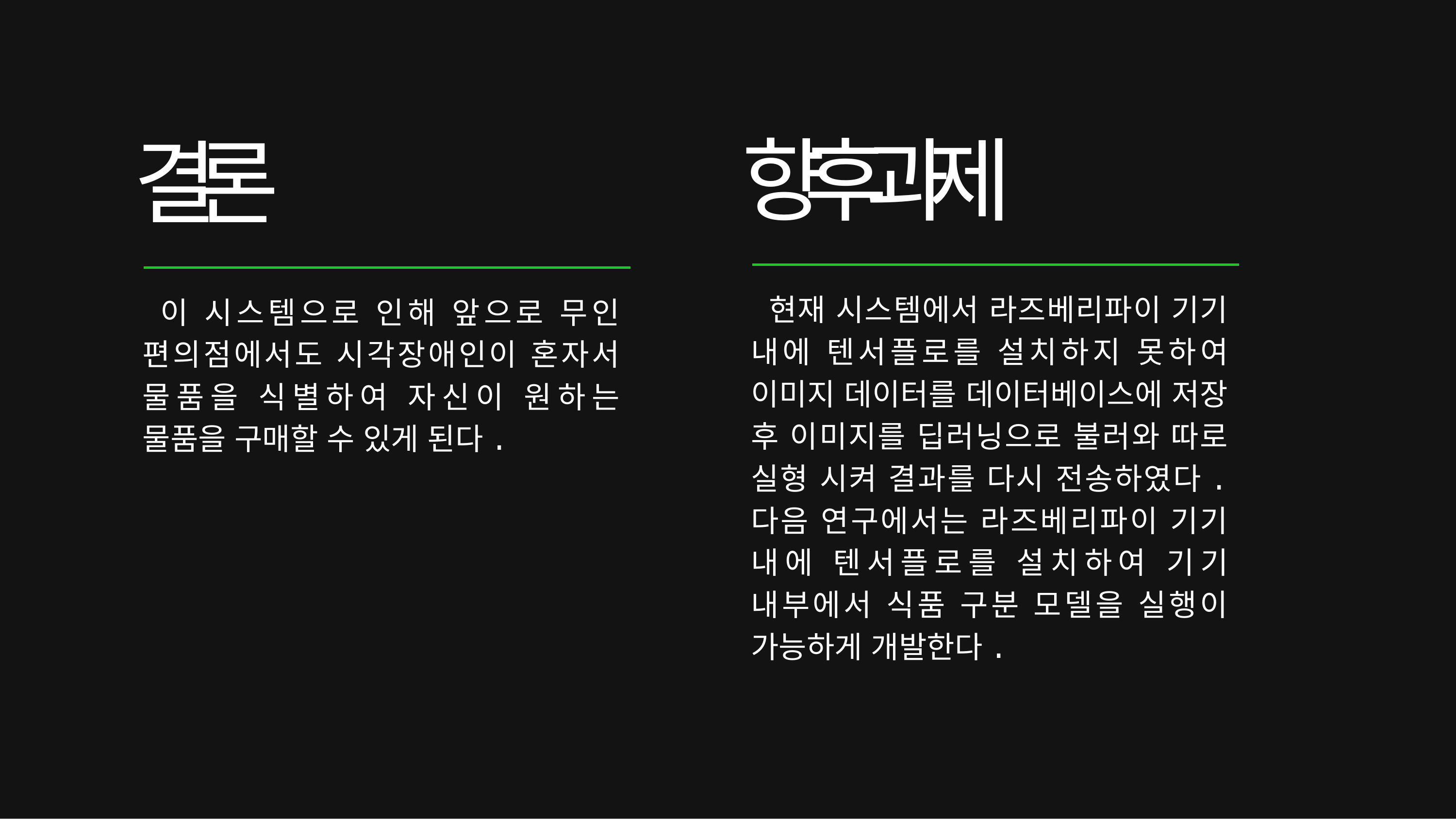

향후과제
결론

현재 시스템에서 라즈베리파이 기기 내에 텐서플로를 설치하지 못하여 이미지 데이터를 데이터베이스에 저장 후 이미지를 딥러닝으로 불러와 따로 실형 시켜 결과를 다시 전송하였다. 다음 연구에서는 라즈베리파이 기기 내에 텐서플로를 설치하여 기기 내부에서 식품 구분 모델을 실행이 가능하게 개발한다.
이 시스템으로 인해 앞으로 무인 편의점에서도 시각장애인이 혼자서 물품을 식별하여 자신이 원하는 물품을 구매할 수 있게 된다.